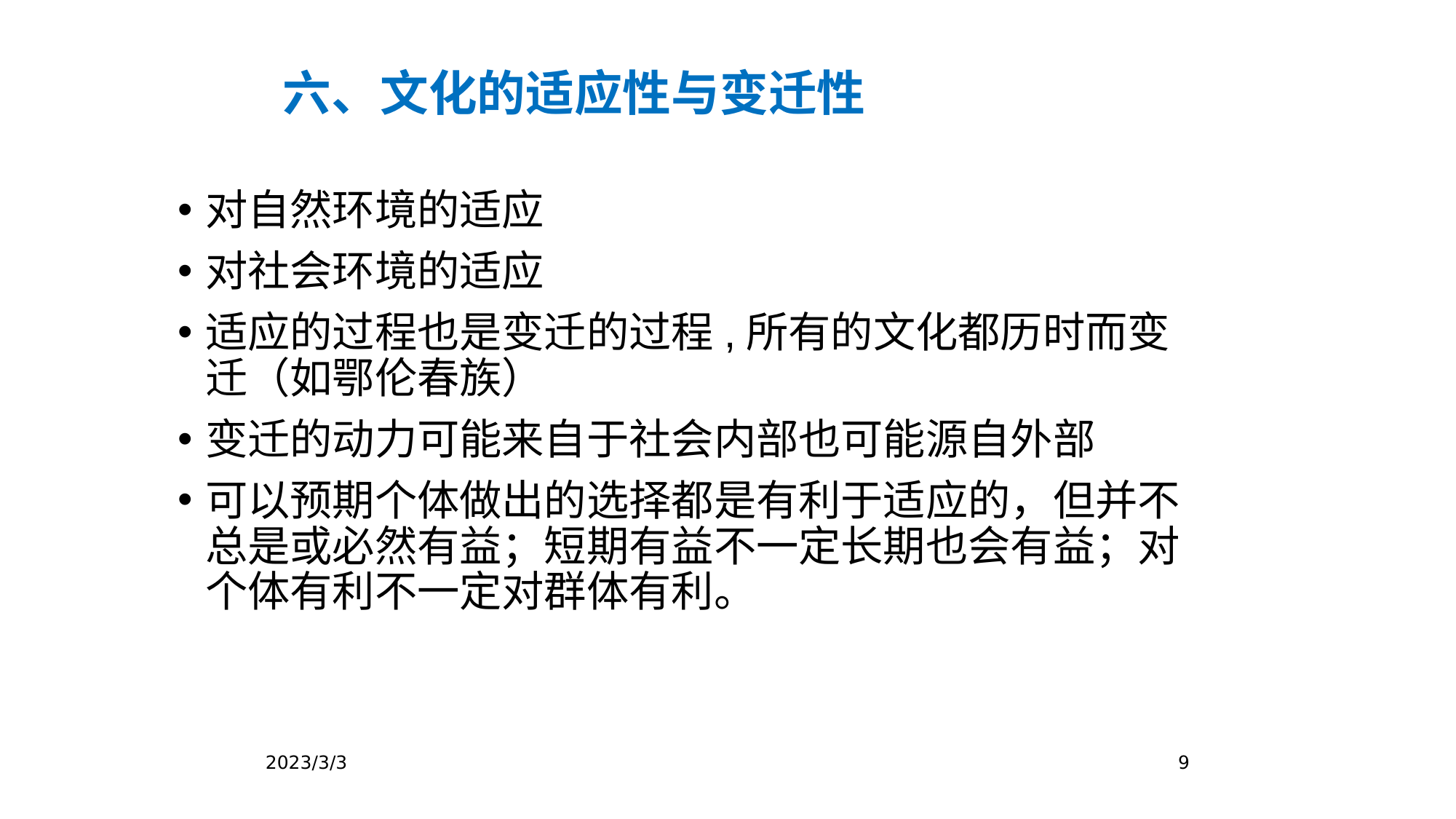

六、文化的适应性与变迁性
对自然环境的适应
对社会环境的适应
适应的过程也是变迁的过程,所有的文化都历时而变迁（如鄂伦春族）
变迁的动力可能来自于社会内部也可能源自外部
可以预期个体做出的选择都是有利于适应的，但并不总是或必然有益；短期有益不一定长期也会有益；对个体有利不一定对群体有利。

2023/3/3
9